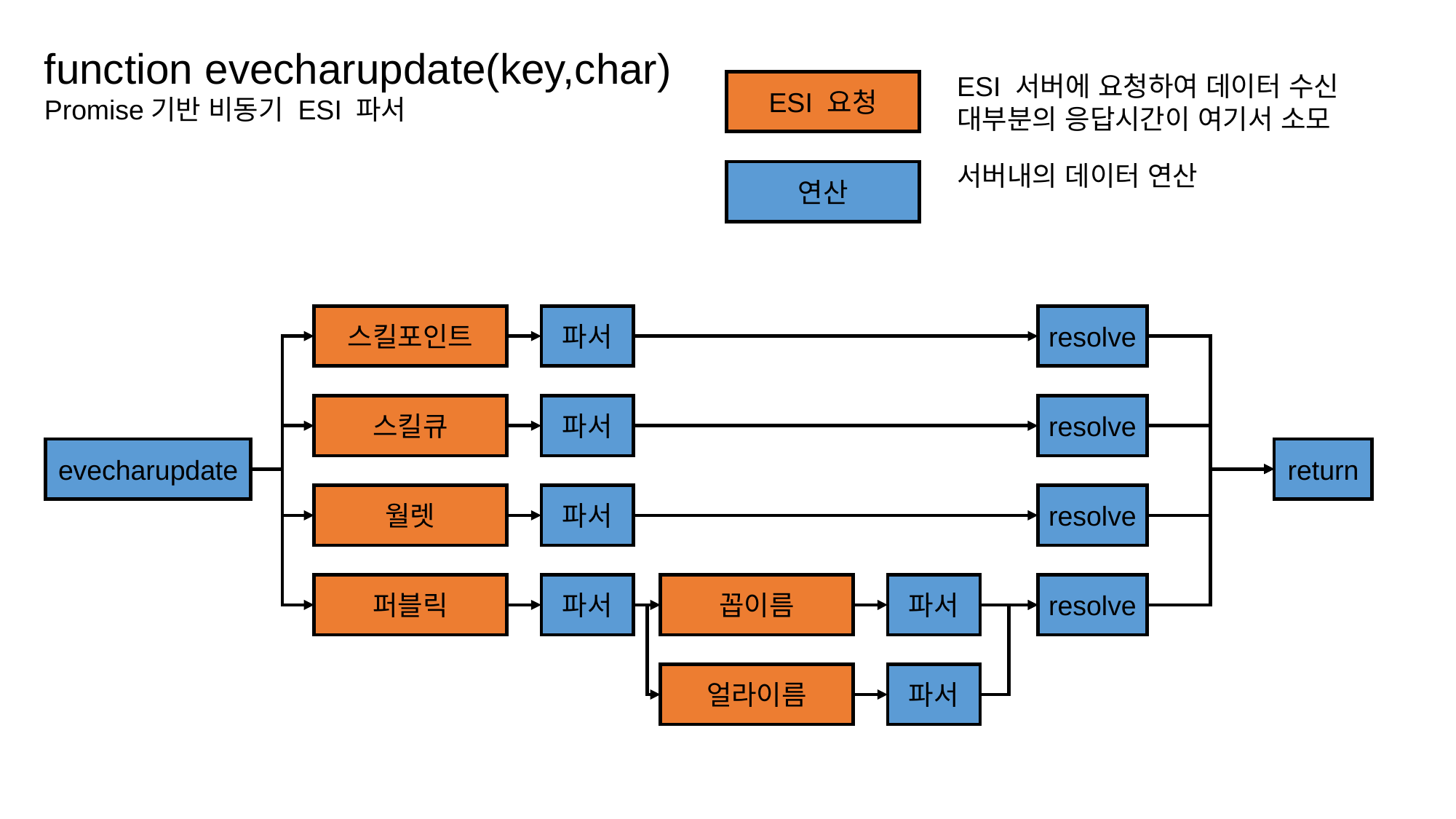

function evecharupdate(key,char)
Promise기반 비동기 ESI 파서
ESI 서버에 요청하여 데이터 수신
대부분의 응답시간이 여기서 소모
ESI 요청
서버내의 데이터 연산
연산
스킬포인트
파서
resolve
스킬큐
파서
resolve
return
evecharupdate
월렛
파서
resolve
파서
resolve
퍼블릭
꼽이름
파서
얼라이름
파서